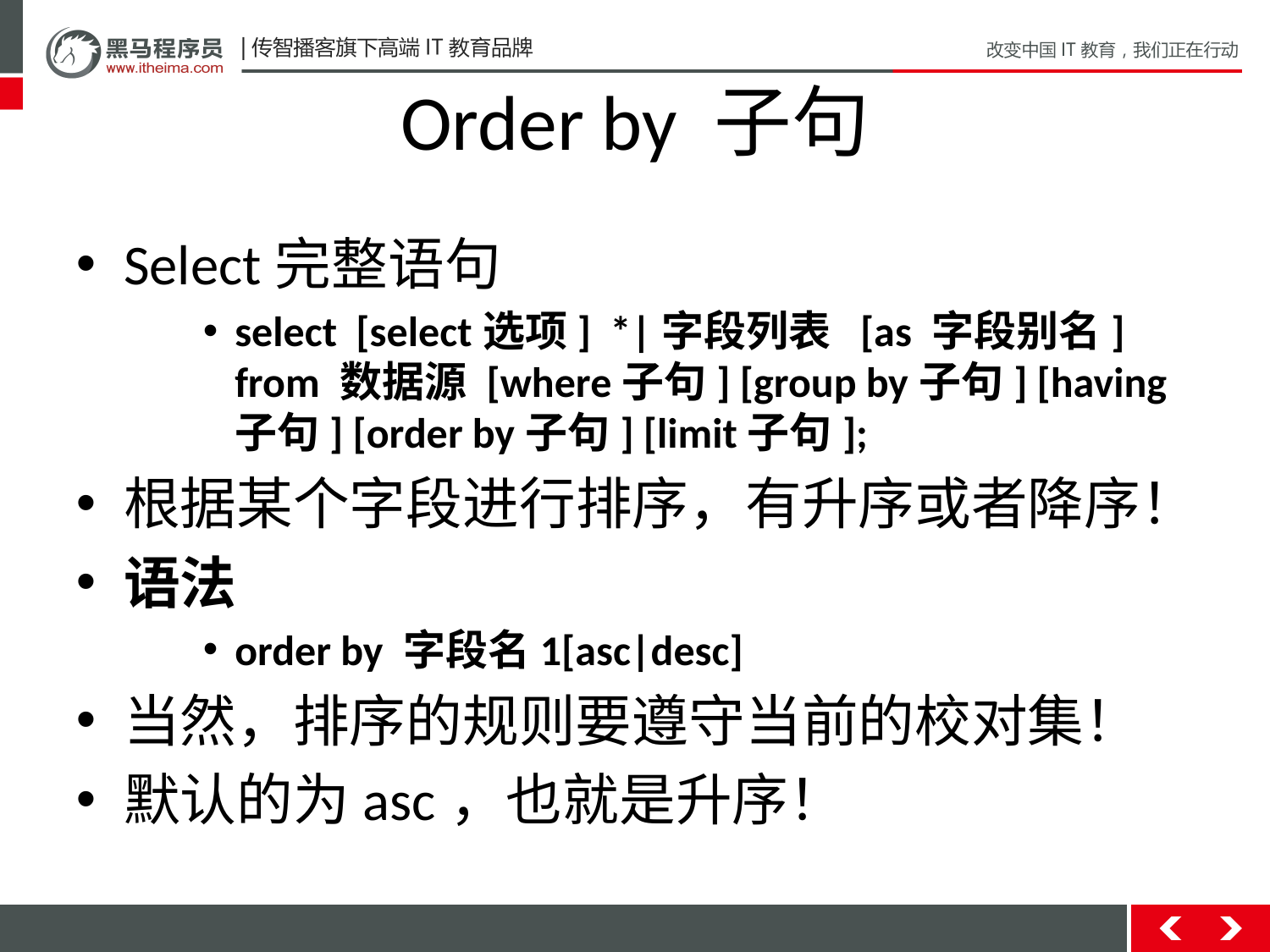

# Order by 子句
Select完整语句
select  [select选项]  *|字段列表  [as 字段别名]  from 数据源 [where子句] [group by子句] [having子句] [order by子句] [limit子句];
根据某个字段进行排序，有升序或者降序！
语法
order by 字段名1[asc|desc]
当然，排序的规则要遵守当前的校对集！
默认的为asc，也就是升序！